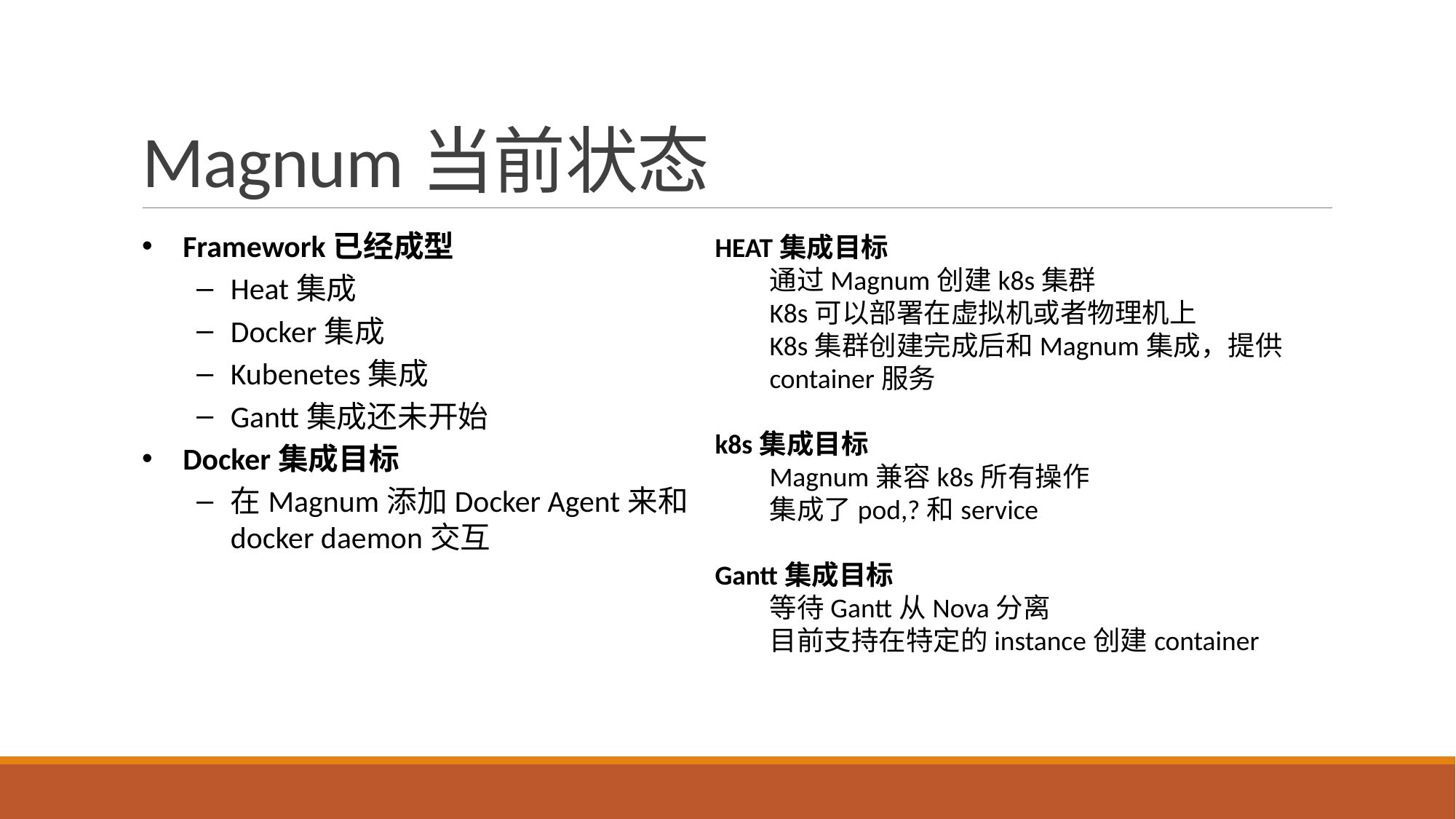

# Magnum当前状态
Framework已经成型
Heat集成
Docker集成
Kubenetes集成
Gantt集成还未开始
Docker集成目标
在Magnum添加Docker Agent来和docker daemon交互

HEAT集成目标
通过Magnum创建k8s集群
K8s可以部署在虚拟机或者物理机上
K8s集群创建完成后和Magnum集成，提供container服务

k8s集成目标
Magnum兼容k8s所有操作
集成了pod,?和service

Gantt集成目标
等待Gantt从Nova分离
目前支持在特定的instance创建container